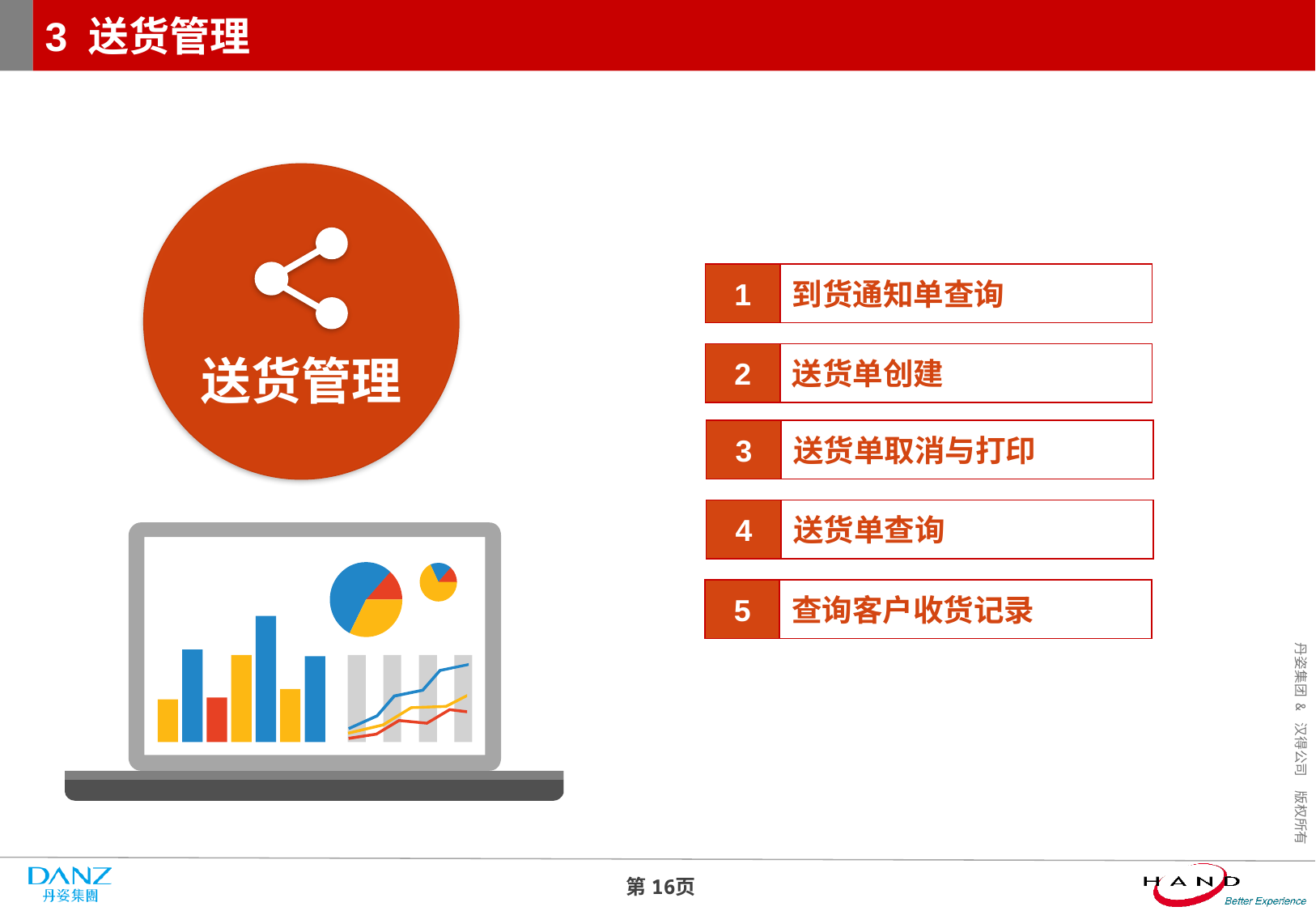

# 3 送货管理

送货管理

1
到货通知单查询
2
送货单创建
3
送货单取消与打印
4
送货单查询

5
查询客户收货记录